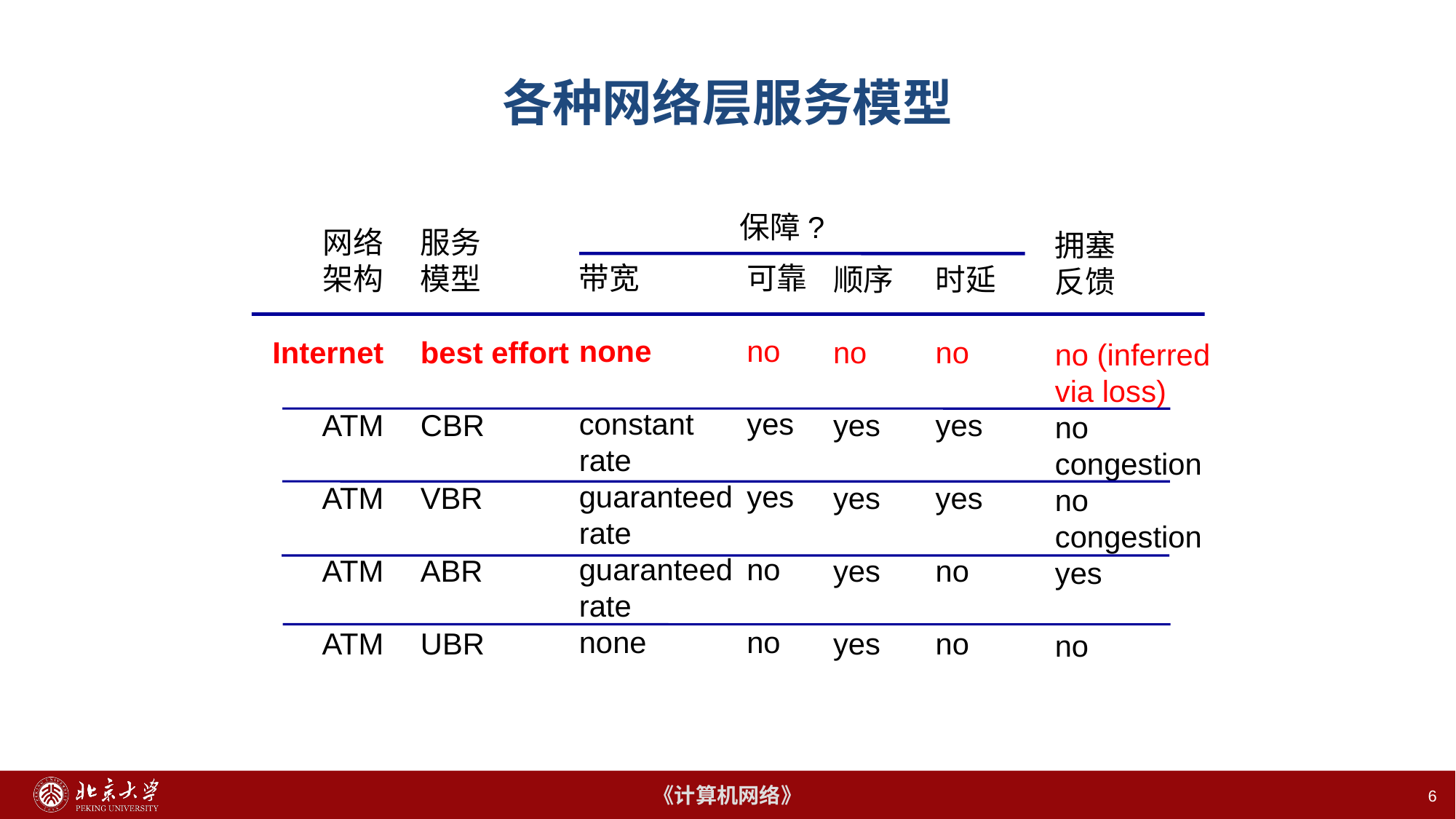

# 各种网络层服务模型
保障?
网络
架构

Internet

ATM

ATM

ATM

ATM
服务
模型

best effort

CBR

VBR

ABR

UBR
拥塞
反馈

no (inferred
via loss)
no
congestion
no
congestion
yes

no

带宽

none

constant
rate
guaranteed
rate
guaranteed
rate
none
可靠

no

yes

yes

no

no
顺序

no

yes

yes

yes

yes
时延

no

yes

yes

no

no

6